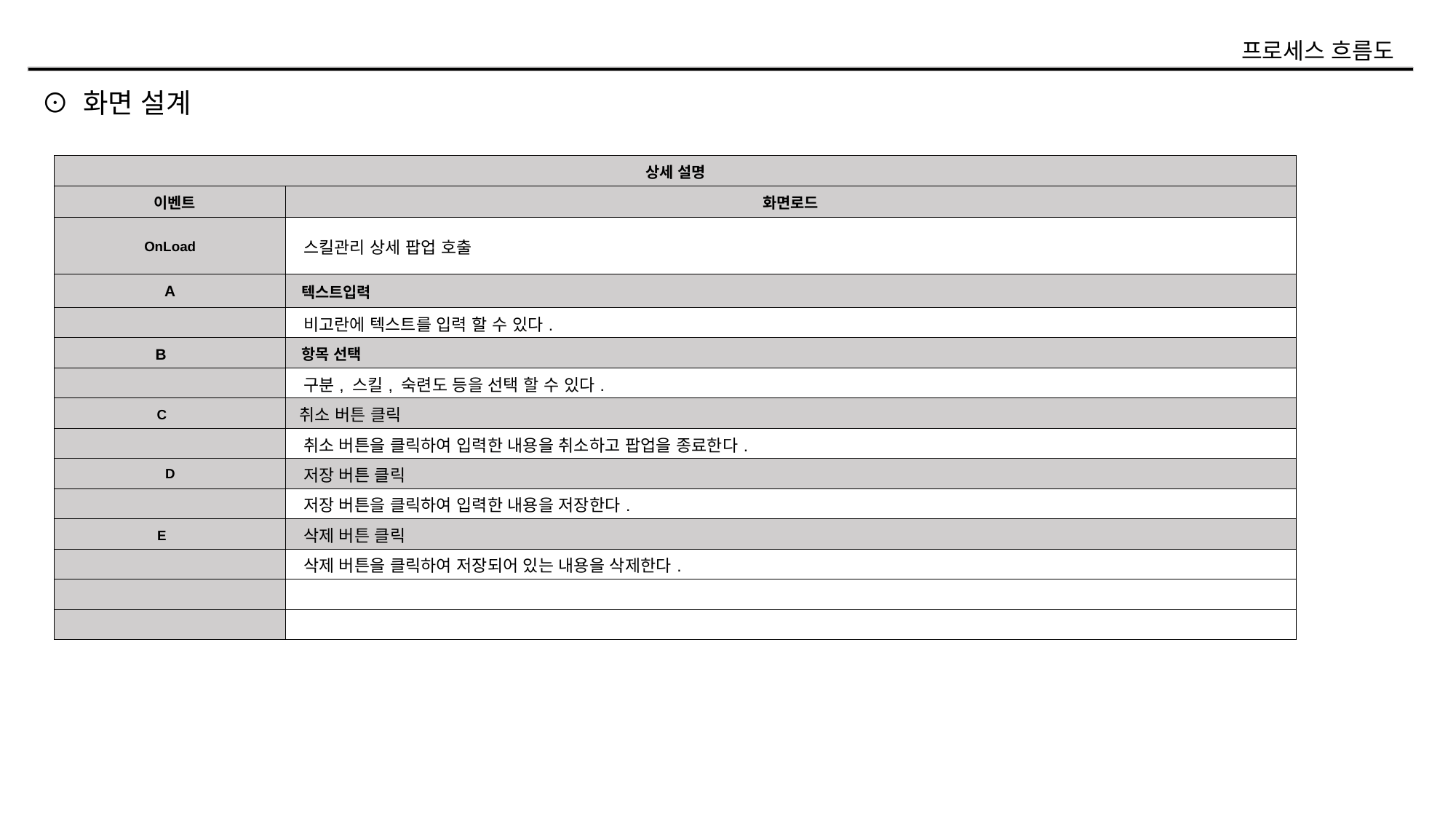

프로세스 흐름도

⊙ 화면 설계
| 상세 설명 |  |
| --- | --- |
| 이벤트 | 화면로드 |
| OnLoad | 스킬관리 상세 팝업 호출 |
| A | 텍스트입력 |
|  | 비고란에 텍스트를 입력 할 수 있다. |
| B | 항목 선택 |
|  | 구분, 스킬, 숙련도 등을 선택 할 수 있다. |
| C | 취소 버튼 클릭 |
|  | 취소 버튼을 클릭하여 입력한 내용을 취소하고 팝업을 종료한다. |
| D | 저장 버튼 클릭 |
|  | 저장 버튼을 클릭하여 입력한 내용을 저장한다. |
| E | 삭제 버튼 클릭 |
|  | 삭제 버튼을 클릭하여 저장되어 있는 내용을 삭제한다. |
|  |  |
|  |  |